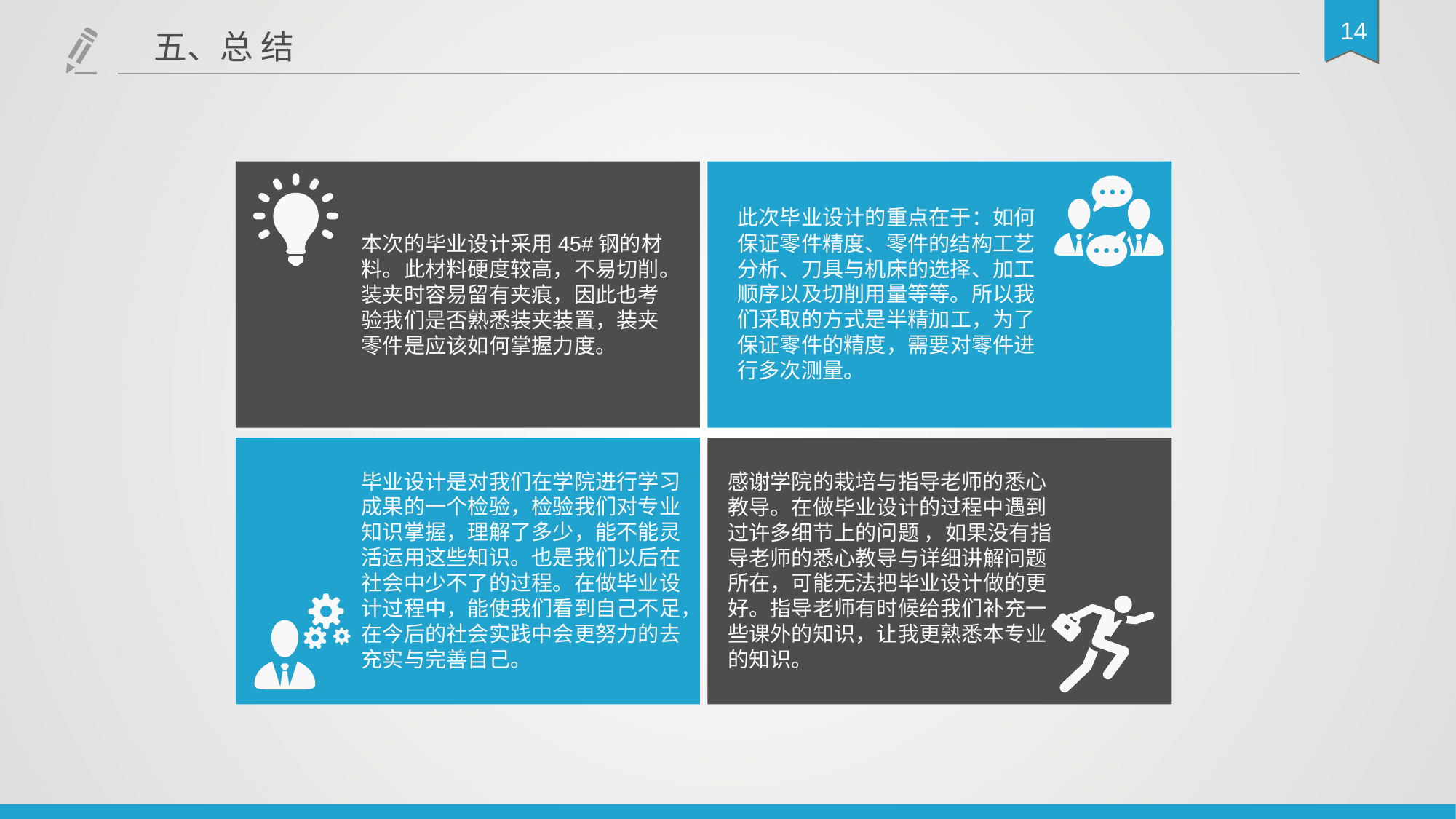

五、总 结

此次毕业设计的重点在于：如何保证零件精度、零件的结构工艺分析、刀具与机床的选择、加工顺序以及切削用量等等。所以我们采取的方式是半精加工，为了保证零件的精度，需要对零件进行多次测量。
本次的毕业设计采用45#钢的材料。此材料硬度较高，不易切削。装夹时容易留有夹痕，因此也考验我们是否熟悉装夹装置，装夹零件是应该如何掌握力度。

毕业设计是对我们在学院进行学习成果的一个检验，检验我们对专业知识掌握，理解了多少，能不能灵活运用这些知识。也是我们以后在社会中少不了的过程。在做毕业设计过程中，能使我们看到自己不足，在今后的社会实践中会更努力的去充实与完善自己。
感谢学院的栽培与指导老师的悉心教导。在做毕业设计的过程中遇到过许多细节上的问题 ，如果没有指导老师的悉心教导与详细讲解问题所在，可能无法把毕业设计做的更好。指导老师有时候给我们补充一些课外的知识，让我更熟悉本专业的知识。